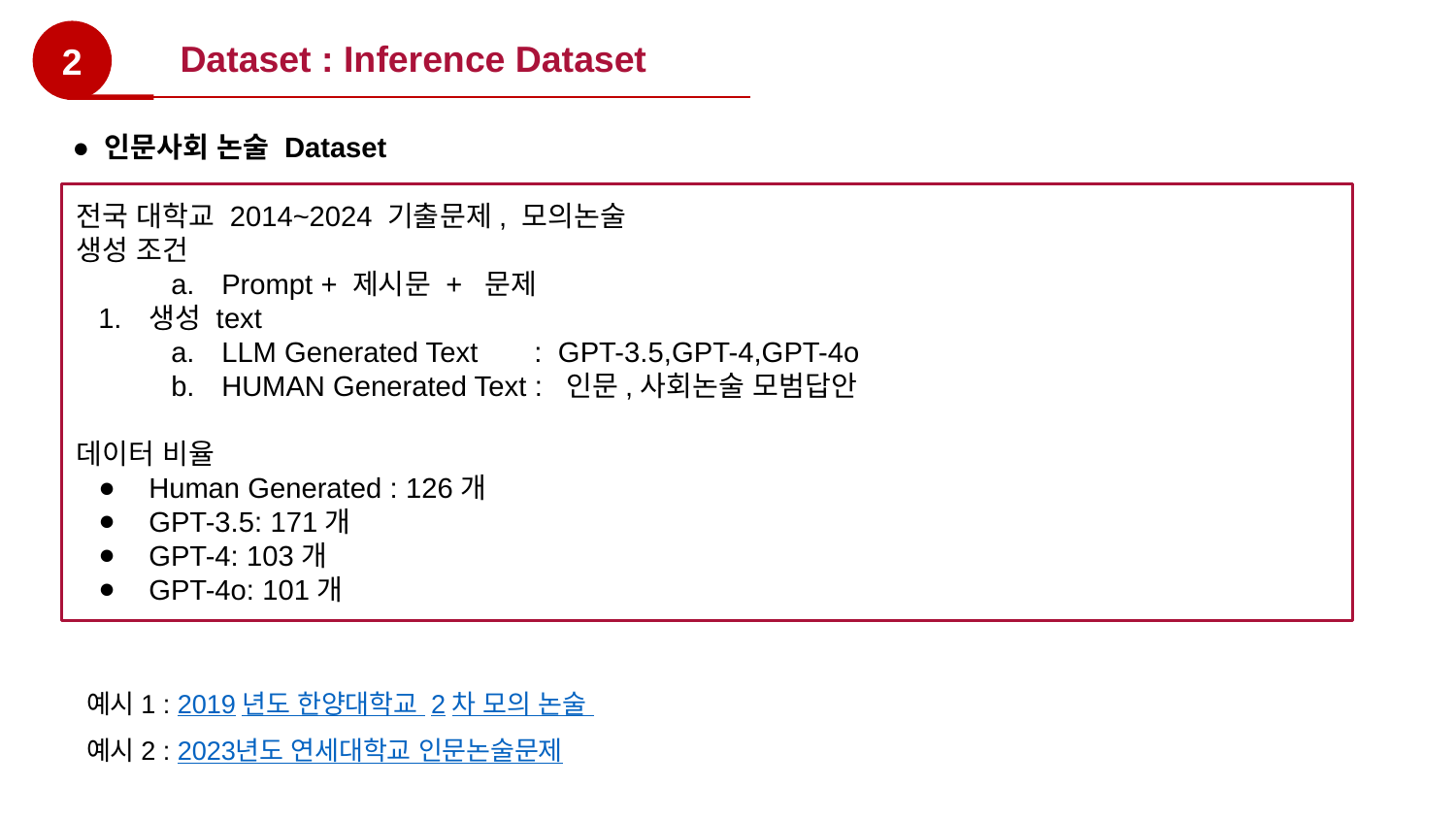

2
Dataset : Inference Dataset

● 인문사회 논술 Dataset
전국 대학교 2014~2024 기출문제, 모의논술
생성 조건
Prompt + 제시문 +  문제
생성 text
LLM Generated Text       :  GPT-3.5,GPT-4,GPT-4o
HUMAN Generated Text :  인문,사회논술 모범답안

데이터 비율
Human Generated : 126개
GPT-3.5: 171개
GPT-4: 103개
GPT-4o: 101개
예시1 : 2019년도 한양대학교 2차 모의 논술
예시2 : 2023년도 연세대학교 인문논술문제